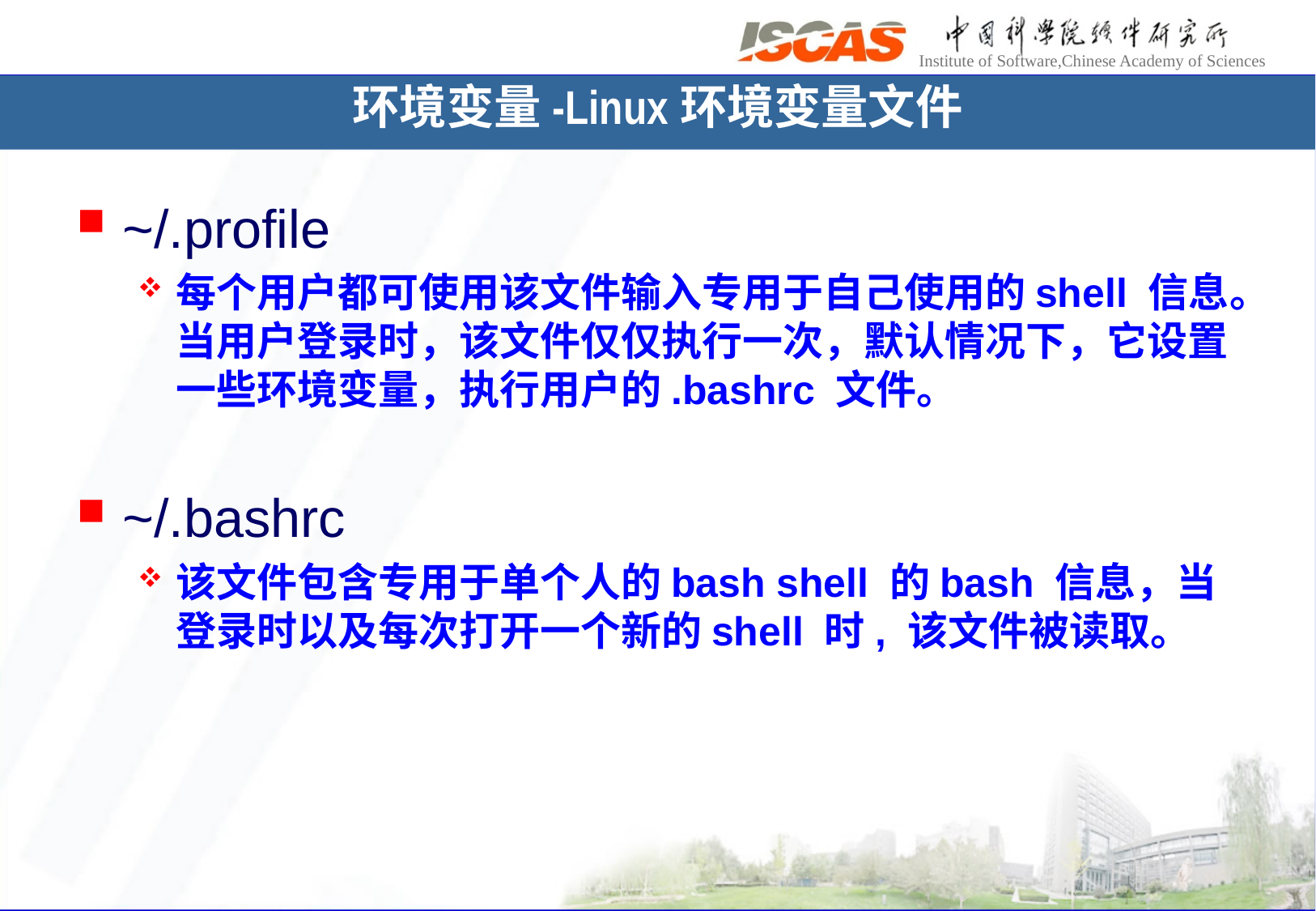

环境变量-Linux环境变量文件
~/.profile
每个用户都可使用该文件输入专用于自己使用的shell 信息。当用户登录时，该文件仅仅执行一次，默认情况下，它设置一些环境变量，执行用户的.bashrc 文件。

~/.bashrc
该文件包含专用于单个人的bash shell 的bash 信息，当登录时以及每次打开一个新的shell 时, 该文件被读取。